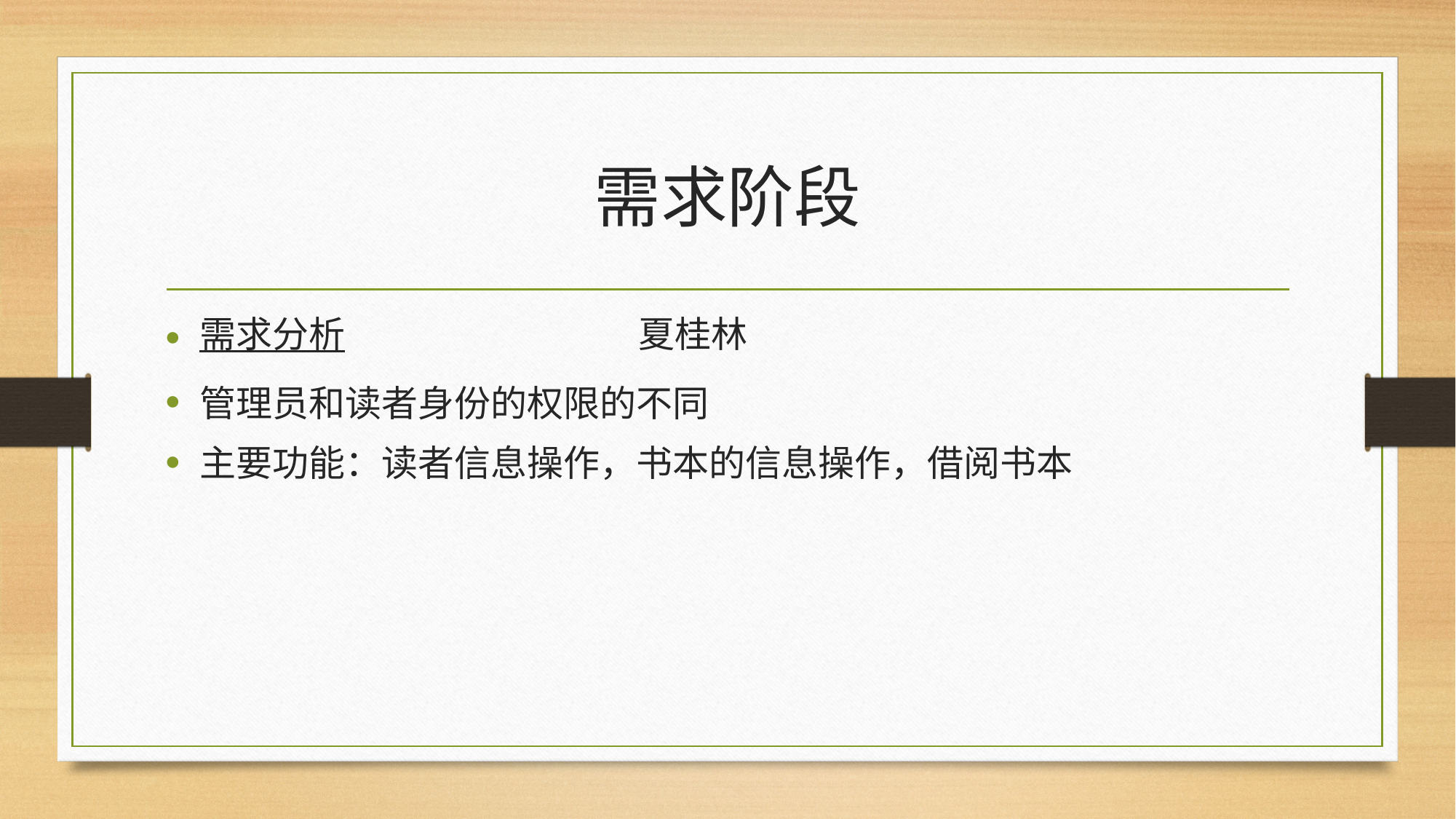

# 需求阶段
需求分析                                    夏桂林
管理员和读者身份的权限的不同
主要功能：读者信息操作，书本的信息操作，借阅书本